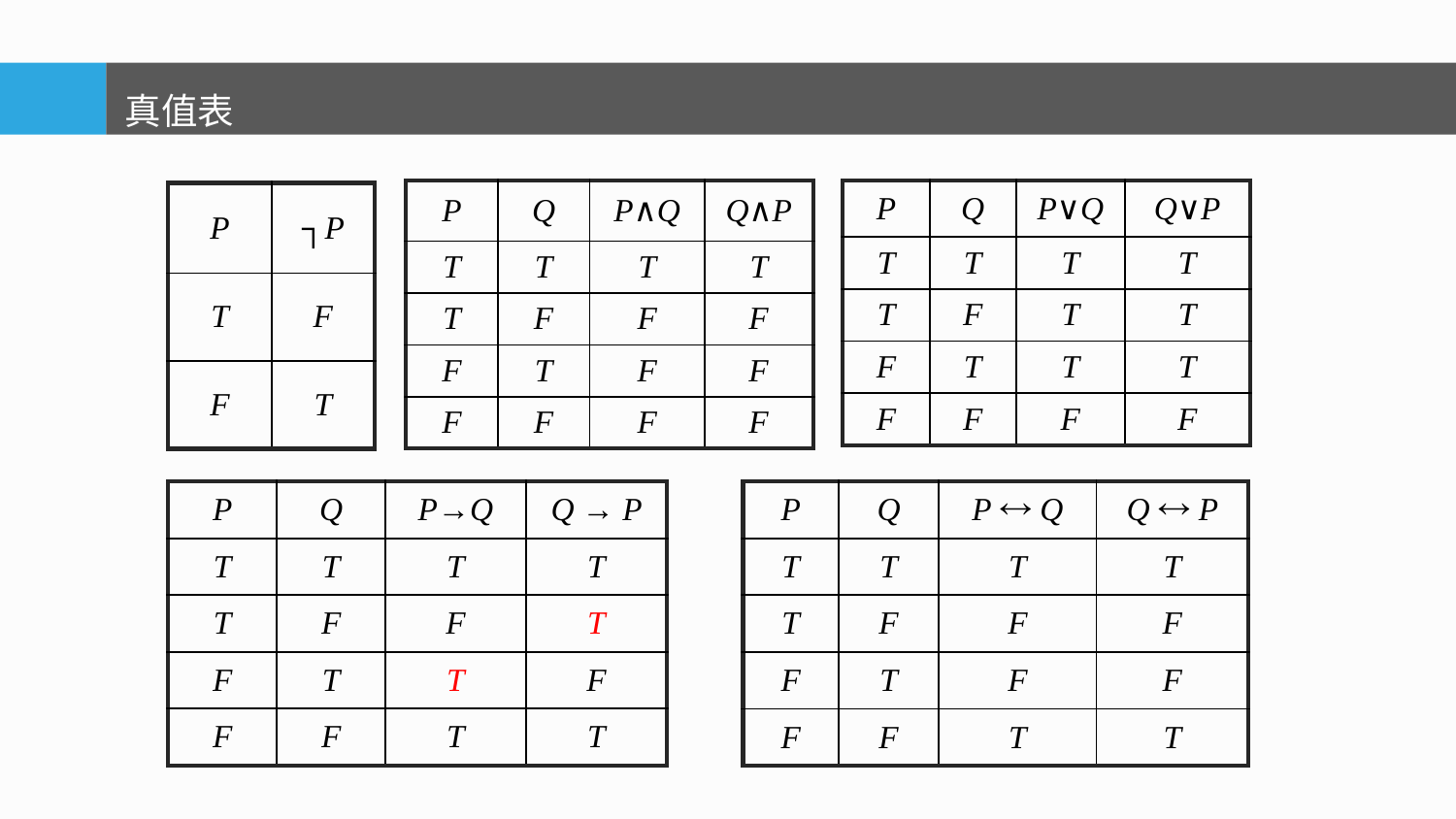

真值表

| P | Q | P∧Q | Q∧P |
| --- | --- | --- | --- |
| T | T | T | T |
| T | F | F | F |
| F | T | F | F |
| F | F | F | F |
| P | Q | P∨Q | Q∨P |
| --- | --- | --- | --- |
| T | T | T | T |
| T | F | T | T |
| F | T | T | T |
| F | F | F | F |
| P | ┐P |
| --- | --- |
| T | F |
| F | T |
| P | Q | P→Q | Q → P |
| --- | --- | --- | --- |
| T | T | T | T |
| T | F | F | T |
| F | T | T | F |
| F | F | T | T |
| P | Q | P ↔ Q | Q ↔ P |
| --- | --- | --- | --- |
| T | T | T | T |
| T | F | F | F |
| F | T | F | F |
| F | F | T | T |